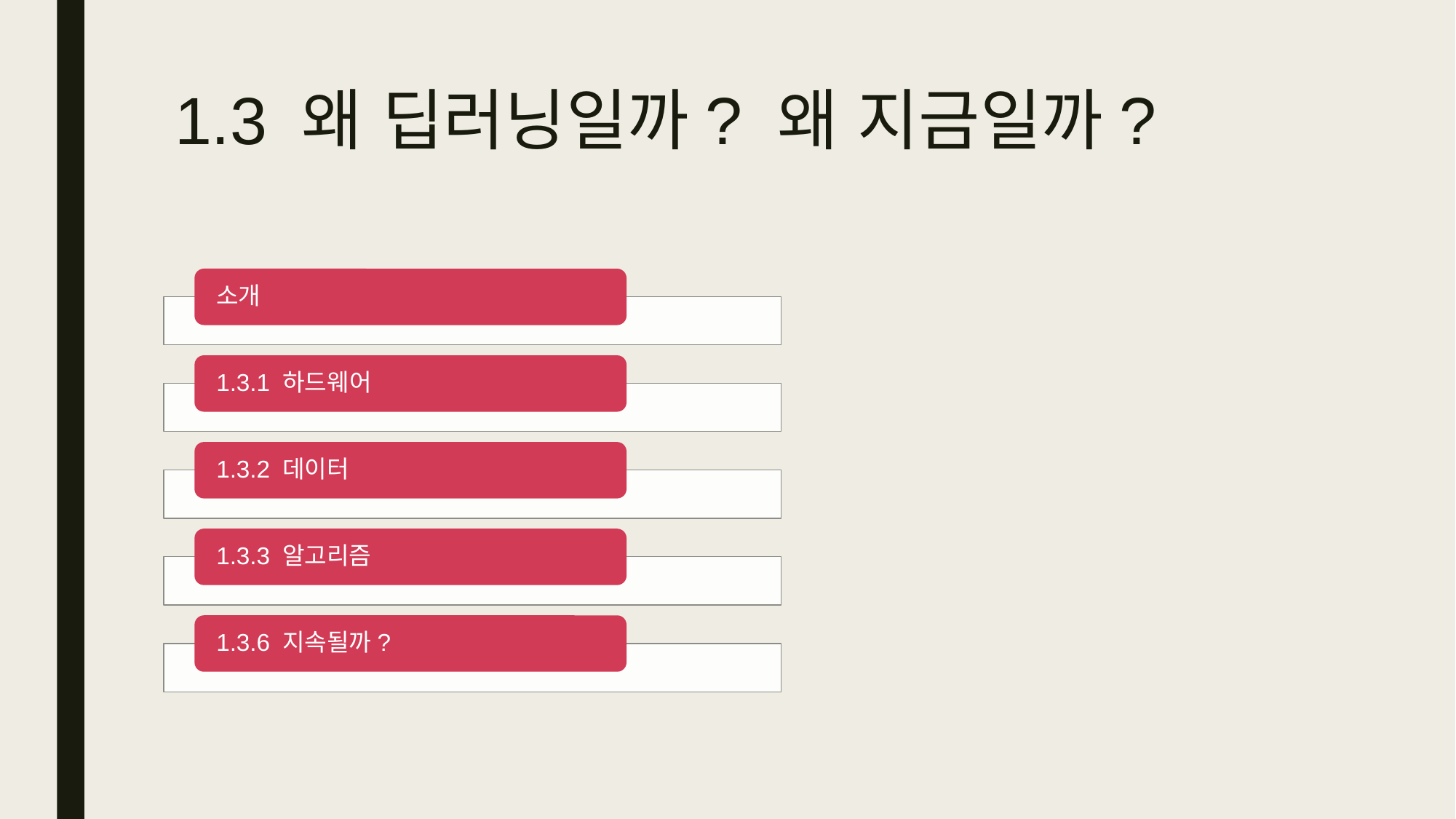

# 1.3 왜 딥러닝일까? 왜 지금일까?
소개
1.3.1 하드웨어
1.3.2 데이터
1.3.3 알고리즘
1.3.6 지속될까?